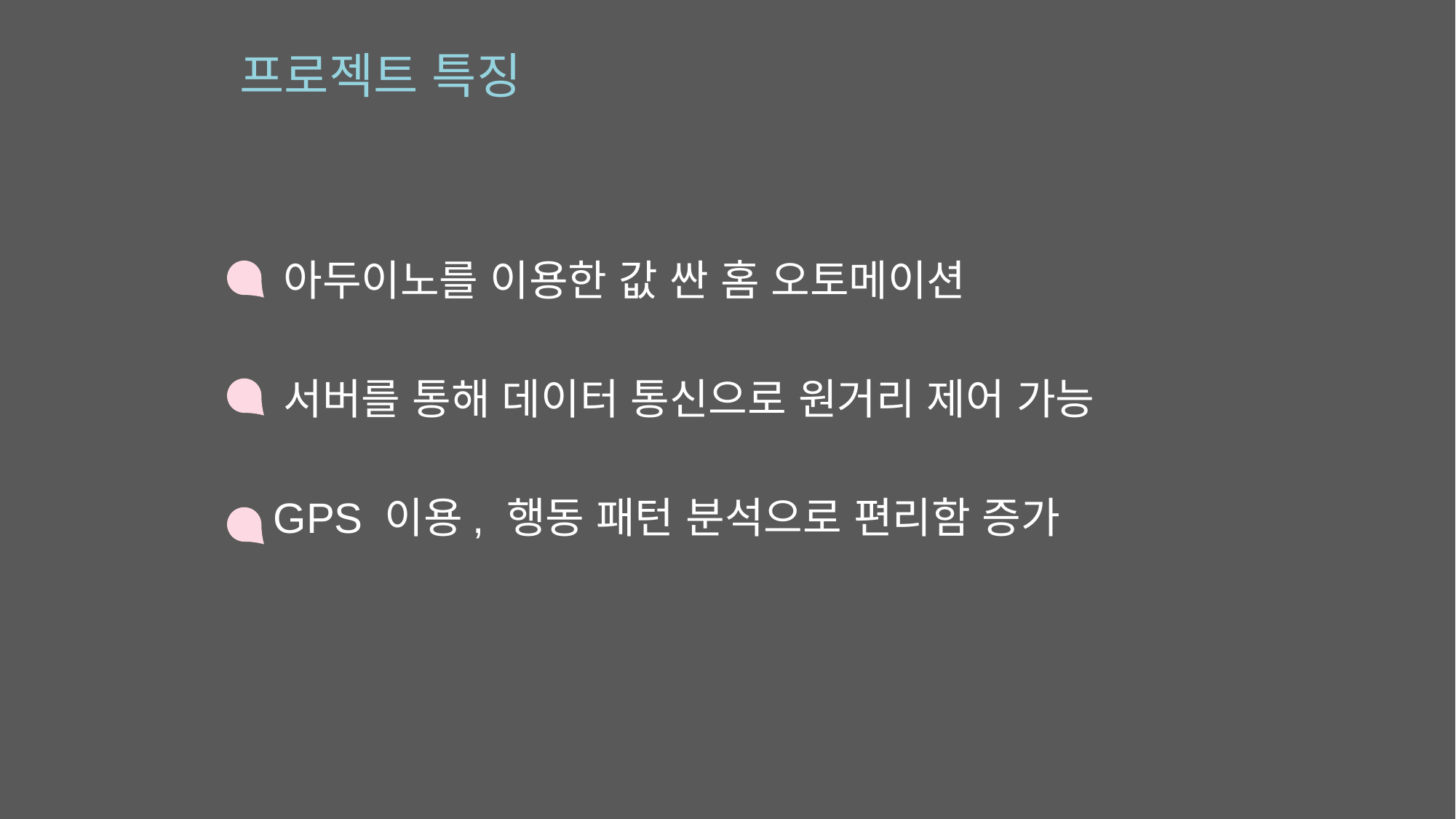

프로젝트 특징
   아두이노를 이용한 값 싼 홈 오토메이션

   서버를 통해 데이터 통신으로 원거리 제어 가능

   GPS 이용, 행동 패턴 분석으로 편리함 증가